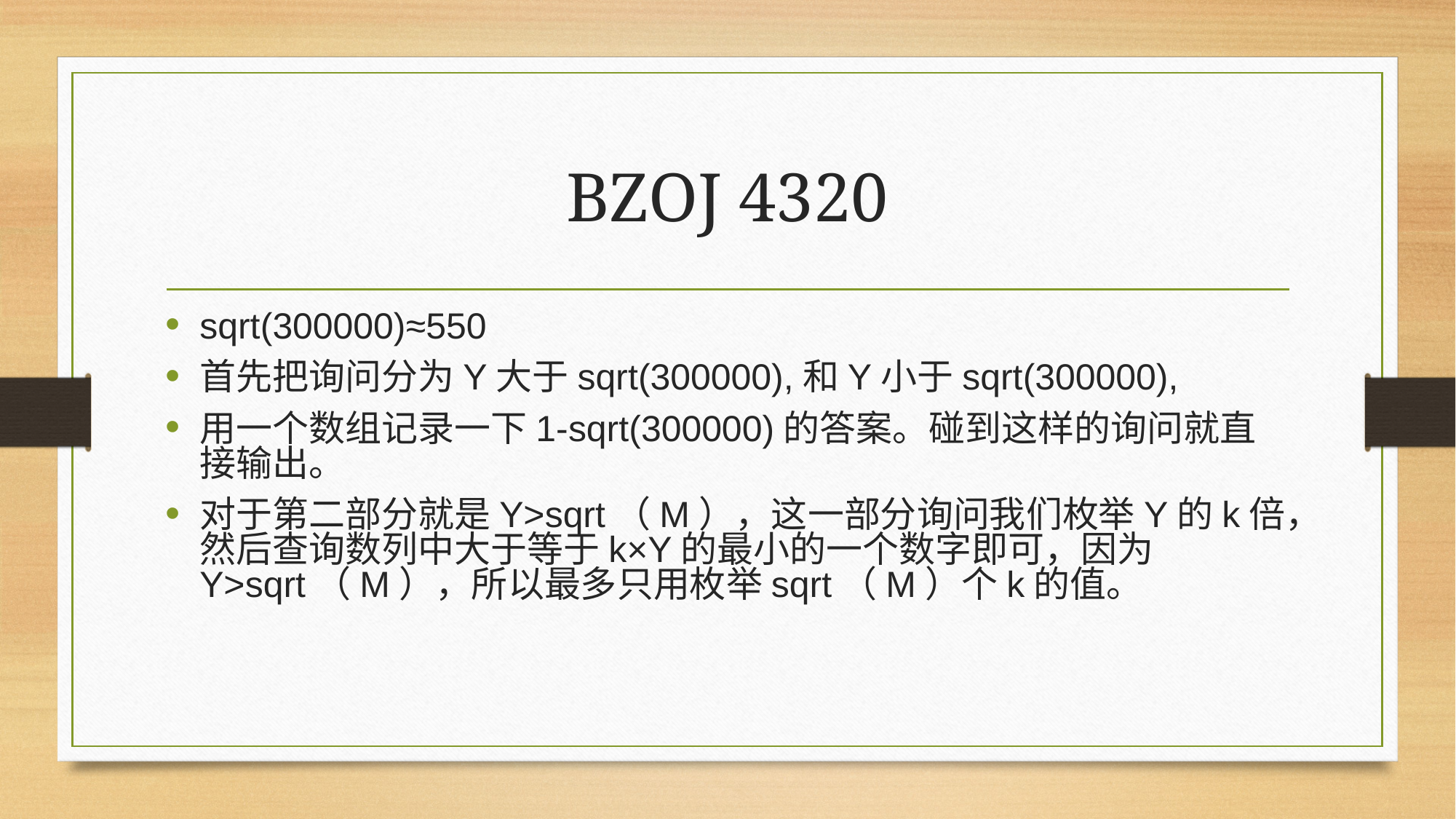

# BZOJ 4320
sqrt(300000)≈550
首先把询问分为Y大于sqrt(300000),和Y小于sqrt(300000),
用一个数组记录一下1-sqrt(300000)的答案。碰到这样的询问就直接输出。
对于第二部分就是Y>sqrt（M），这一部分询问我们枚举Y的k倍，然后查询数列中大于等于k×Y的最小的一个数字即可，因为Y>sqrt（M），所以最多只用枚举sqrt（M）个k的值。